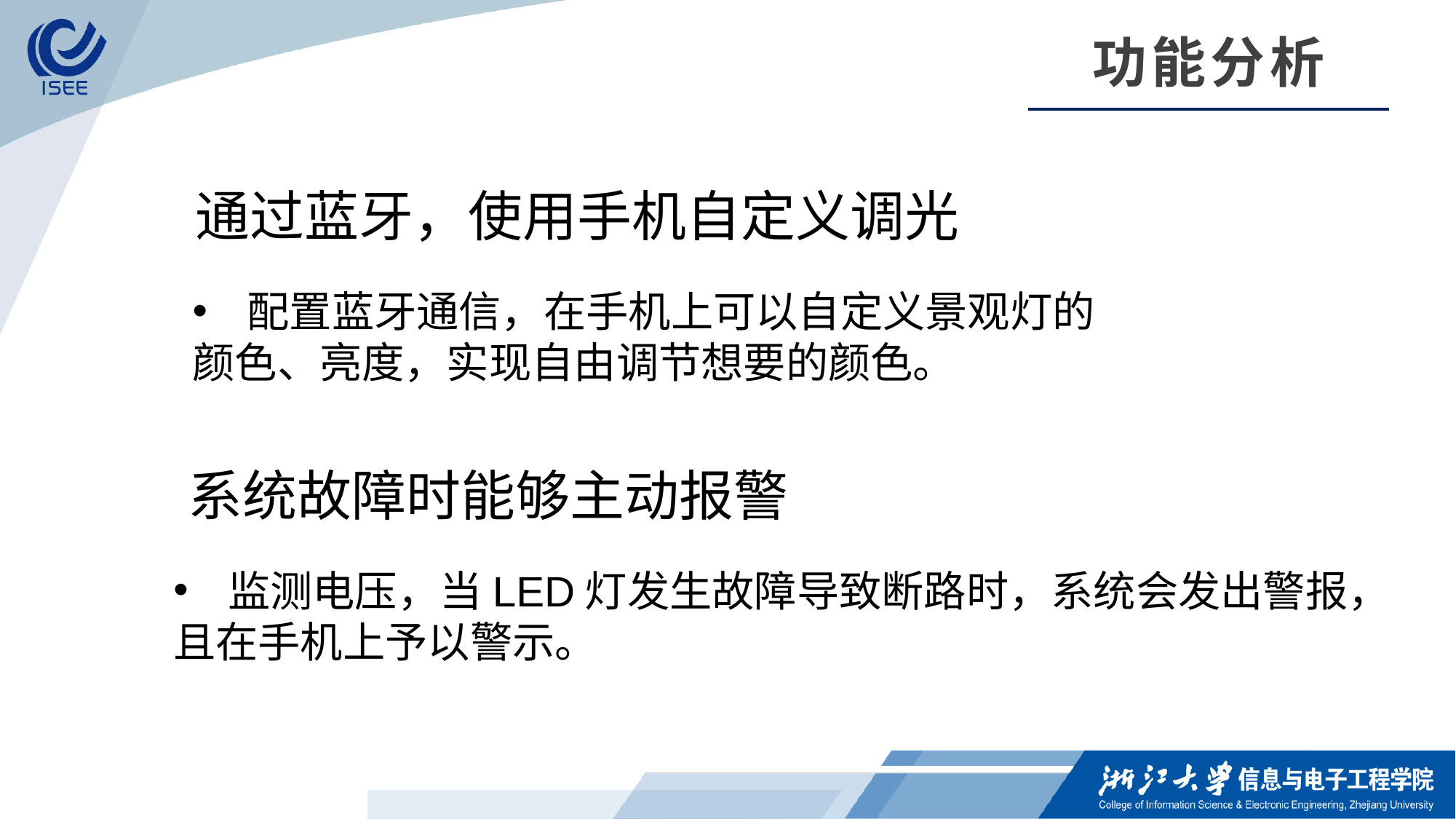

功能分析
通过蓝牙，使用手机自定义调光
配置蓝牙通信，在手机上可以自定义景观灯的
颜色、亮度，实现自由调节想要的颜色。
系统故障时能够主动报警
监测电压，当LED灯发生故障导致断路时，系统会发出警报，
且在手机上予以警示。